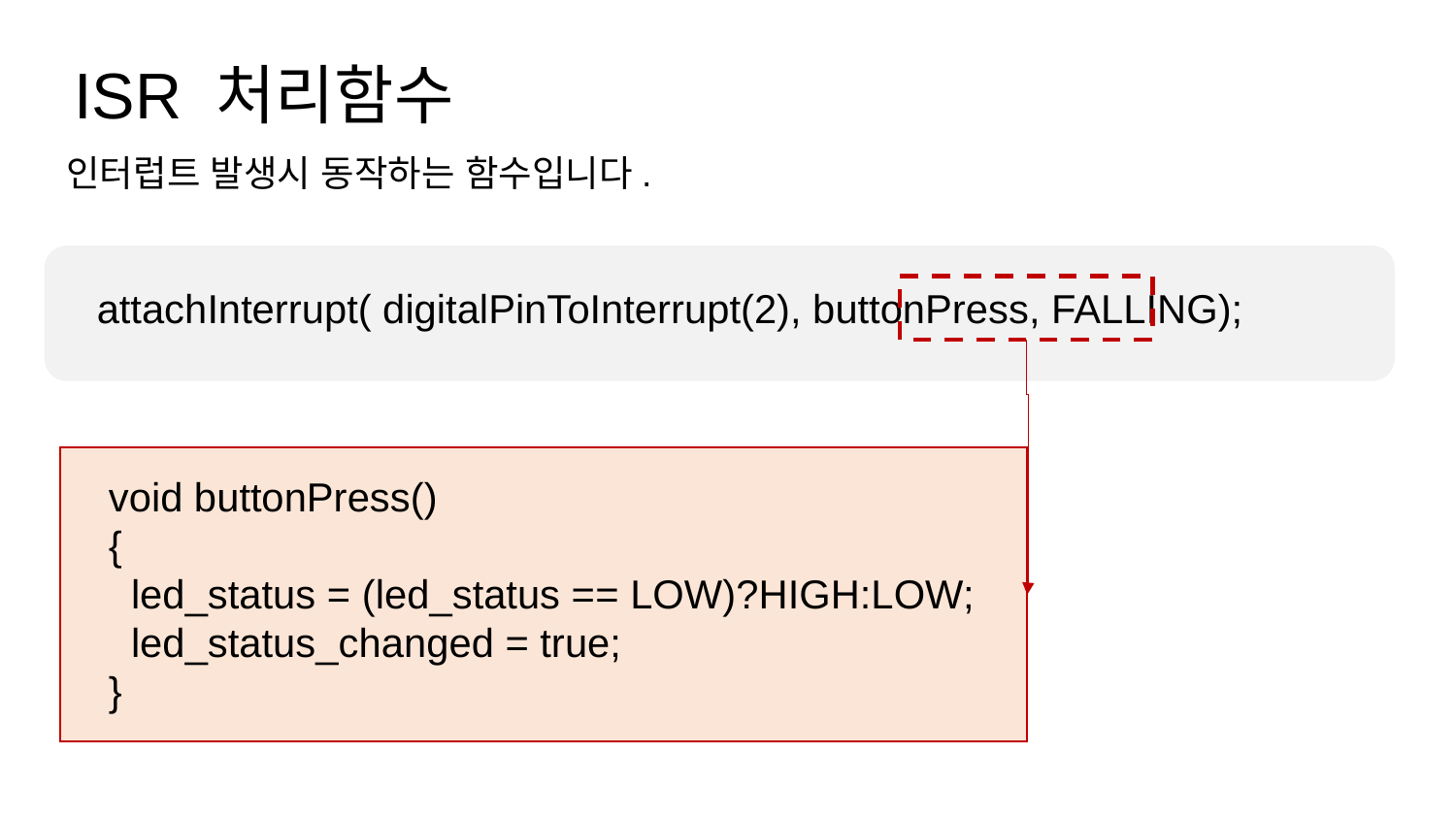

ISR 처리함수
인터럽트 발생시 동작하는 함수입니다.

attachInterrupt( digitalPinToInterrupt(2), buttonPress, FALLING);

void buttonPress()
{
  led_status = (led_status == LOW)?HIGH:LOW;
  led_status_changed = true;
}